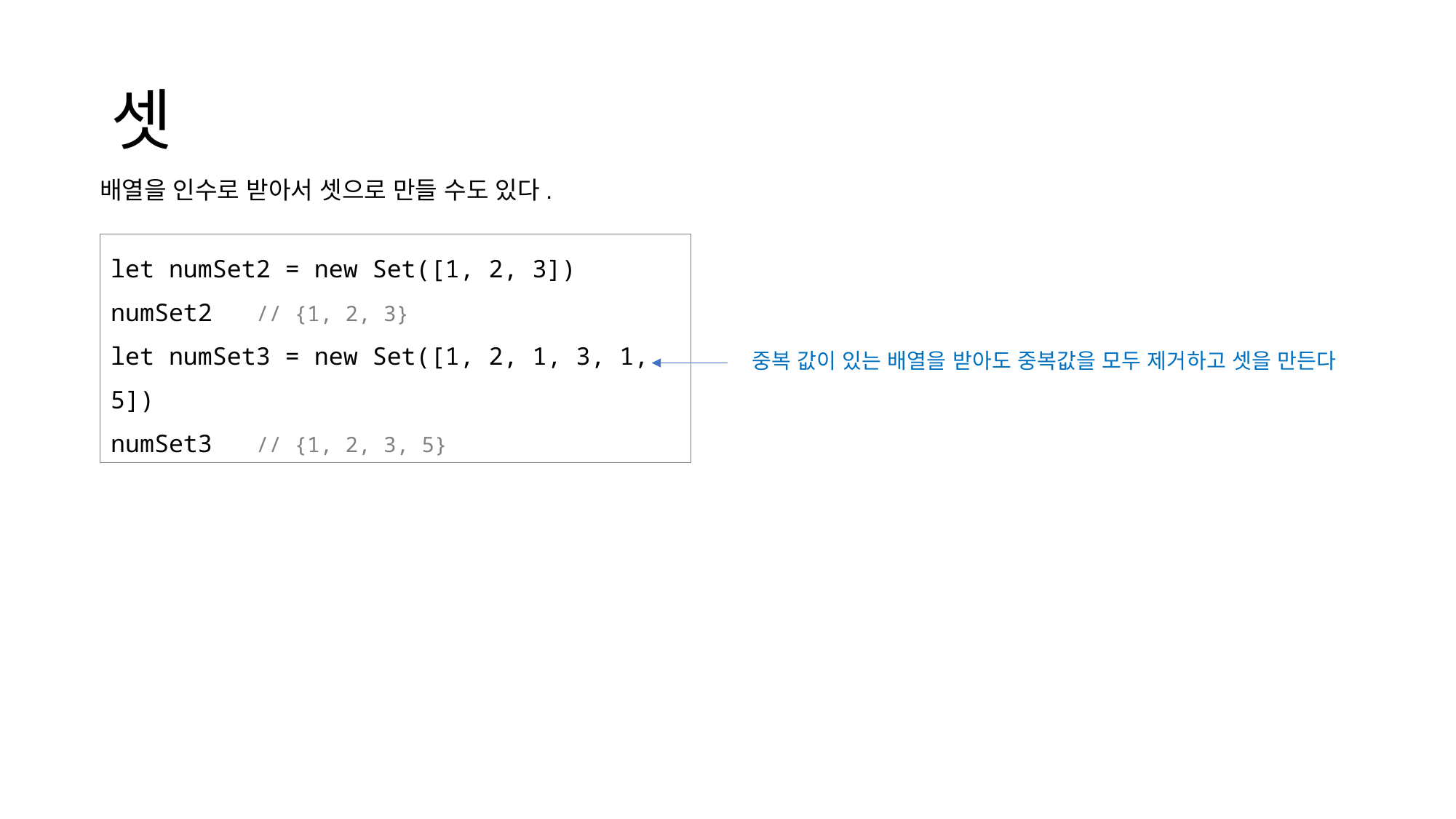

# 셋
배열을 인수로 받아서 셋으로 만들 수도 있다.
let numSet2 = new Set([1, 2, 3])
numSet2   // {1, 2, 3}
let numSet3 = new Set([1, 2, 1, 3, 1, 5])
numSet3   // {1, 2, 3, 5}
중복 값이 있는 배열을 받아도 중복값을 모두 제거하고 셋을 만든다